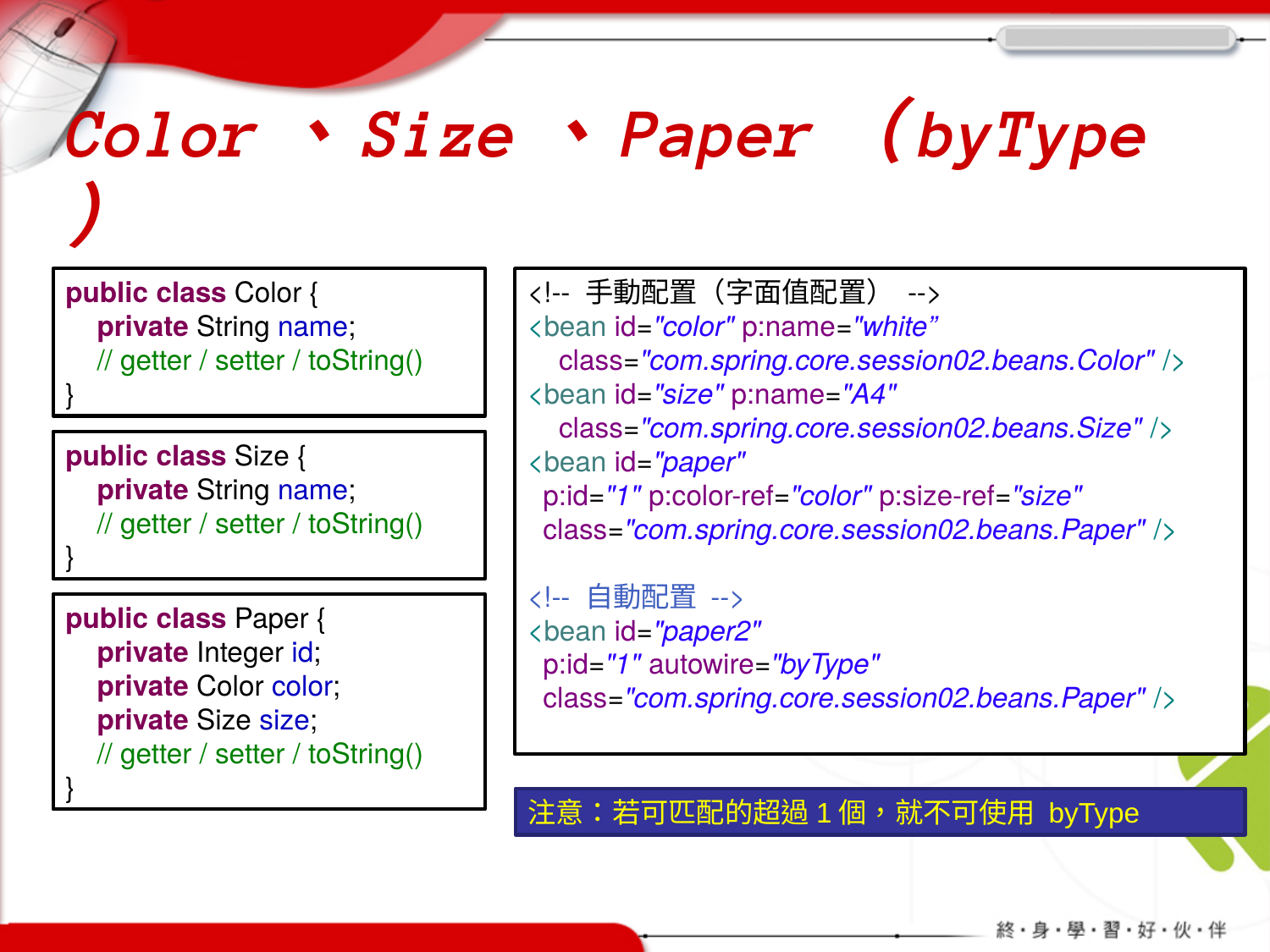

# Color、Size、Paper（byType）
public class Color {
    private String name;
    // getter / setter / toString()
}
<!-- 手動配置（字面值配置） -->
<bean id="color" p:name="white”
    class="com.spring.core.session02.beans.Color" />
<bean id="size" p:name="A4"
    class="com.spring.core.session02.beans.Size" />
<bean id="paper"
  p:id="1" p:color-ref="color" p:size-ref="size"
  class="com.spring.core.session02.beans.Paper" />
<!-- 自動配置 -->
<bean id="paper2"
  p:id="1" autowire="byType"
  class="com.spring.core.session02.beans.Paper" />
public class Size {
    private String name;
    // getter / setter / toString()
}
public class Paper {
    private Integer id;
    private Color color;
    private Size size;
    // getter / setter / toString()
}
注意：若可匹配的超過1個，就不可使用 byType